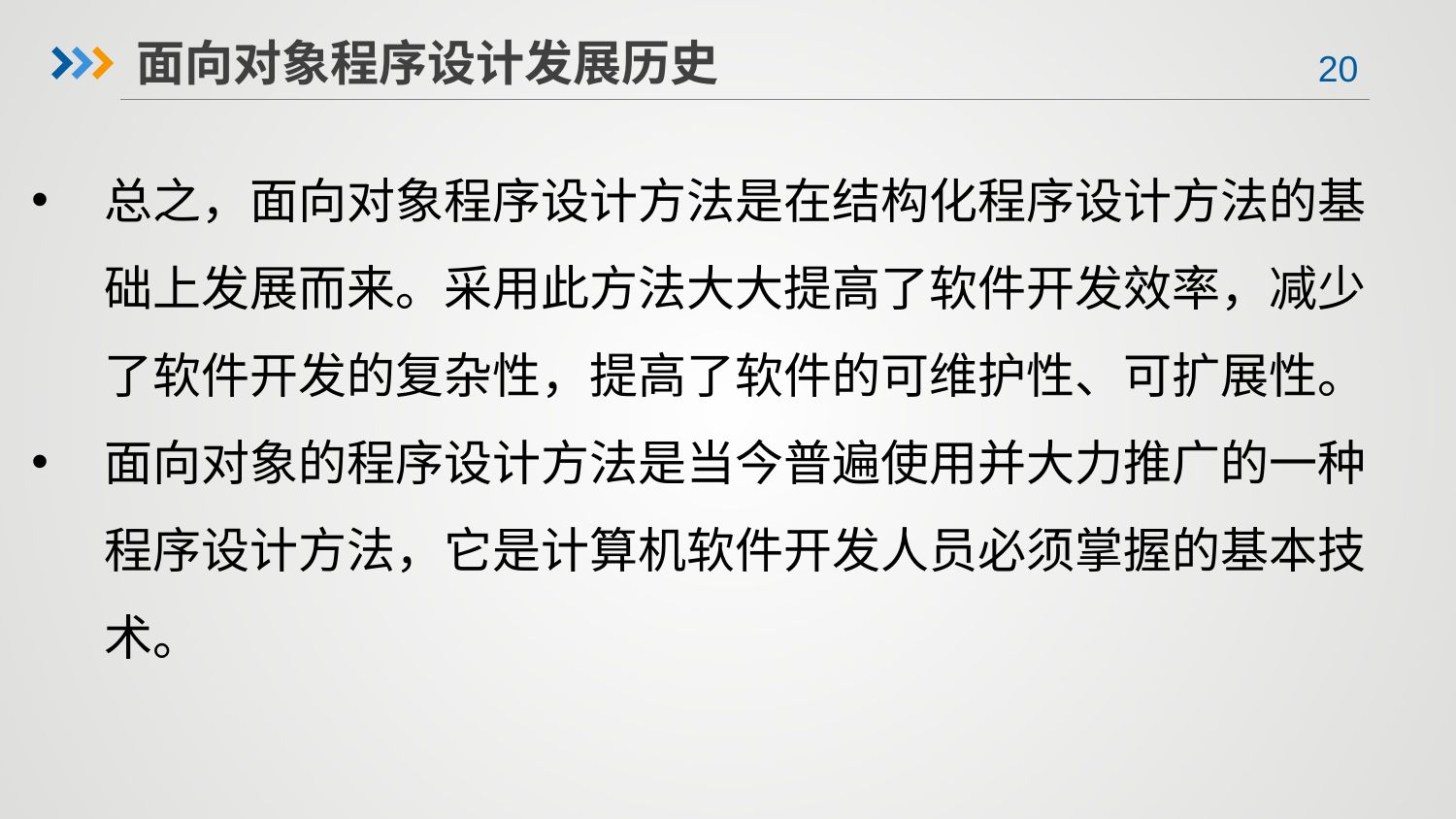

面向对象程序设计发展历史
总之，面向对象程序设计方法是在结构化程序设计方法的基础上发展而来。采用此方法大大提高了软件开发效率，减少了软件开发的复杂性，提高了软件的可维护性、可扩展性。
面向对象的程序设计方法是当今普遍使用并大力推广的一种程序设计方法，它是计算机软件开发人员必须掌握的基本技术。